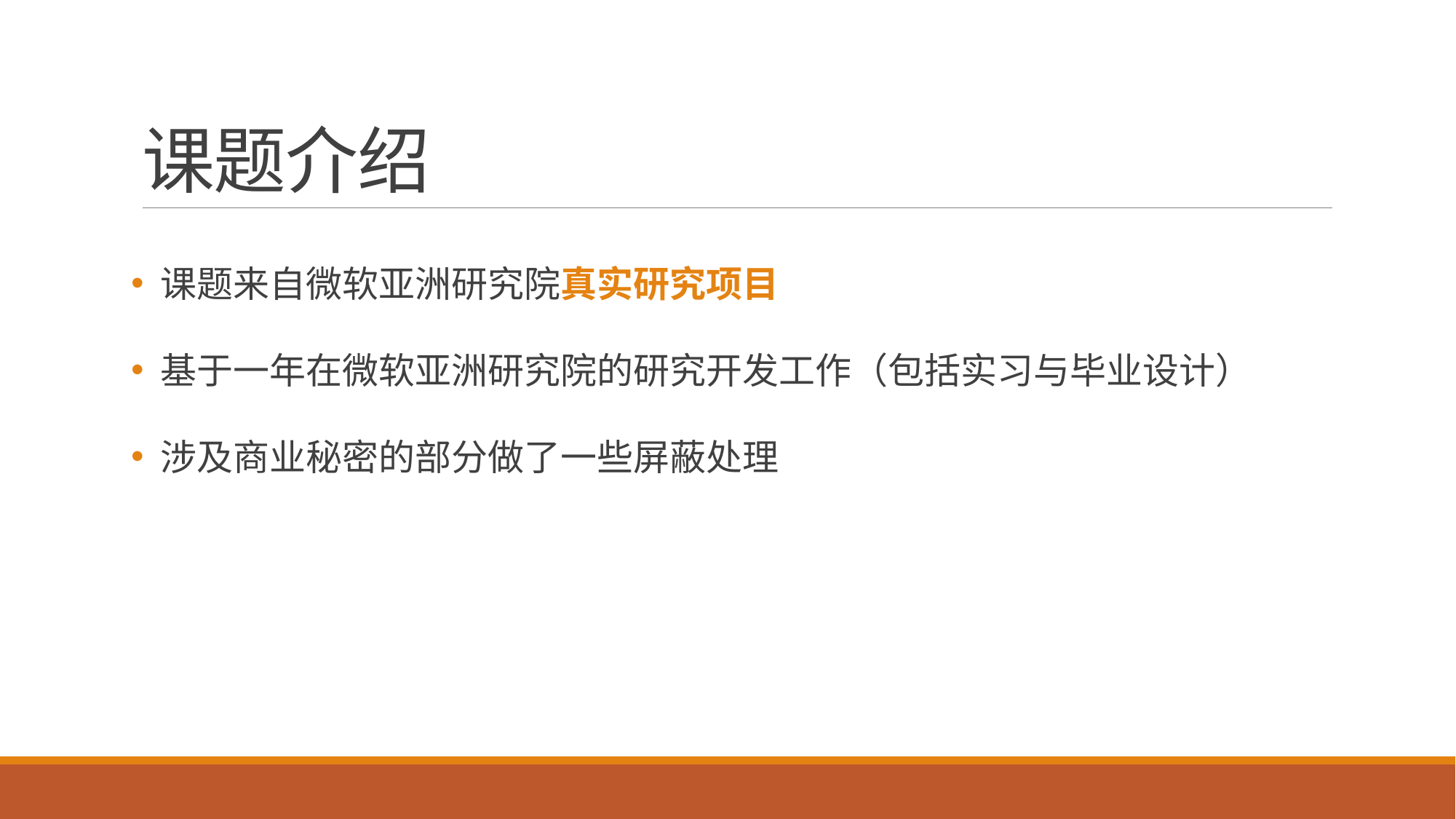

# 课题介绍
 课题来自微软亚洲研究院真实研究项目
 基于一年在微软亚洲研究院的研究开发工作（包括实习与毕业设计）
 涉及商业秘密的部分做了一些屏蔽处理